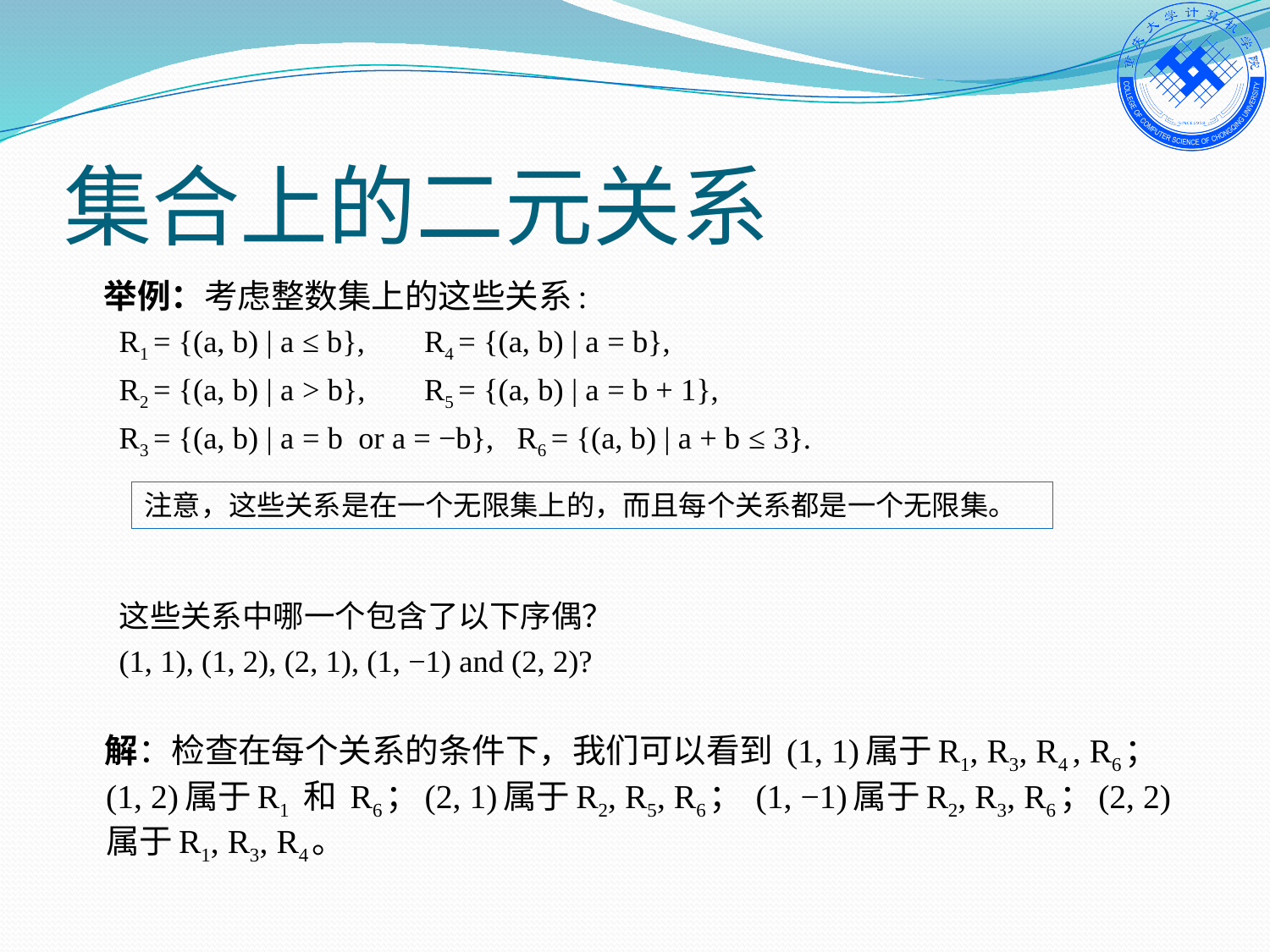

# 集合上的二元关系
   举例：考虑整数集上的这些关系:
R1 = {(a, b) | a ≤ b}, 			R4 = {(a, b) | a = b},
R2 = {(a, b) | a > b},			R5 = {(a, b) | a = b + 1},
R3 = {(a, b) | a = b  or a = −b},	R6 = {(a, b) | a + b ≤ 3}.

这些关系中哪一个包含了以下序偶？
(1, 1), (1, 2), (2, 1), (1, −1) and (2, 2)?

   解：检查在每个关系的条件下，我们可以看到 (1, 1)属于R1, R3, R4 , R6；(1, 2)属于R1 和 R6；(2, 1)属于R2, R5, R6； (1, −1)属于R2, R3, R6；(2, 2)属于R1, R3, R4。
注意，这些关系是在一个无限集上的，而且每个关系都是一个无限集。